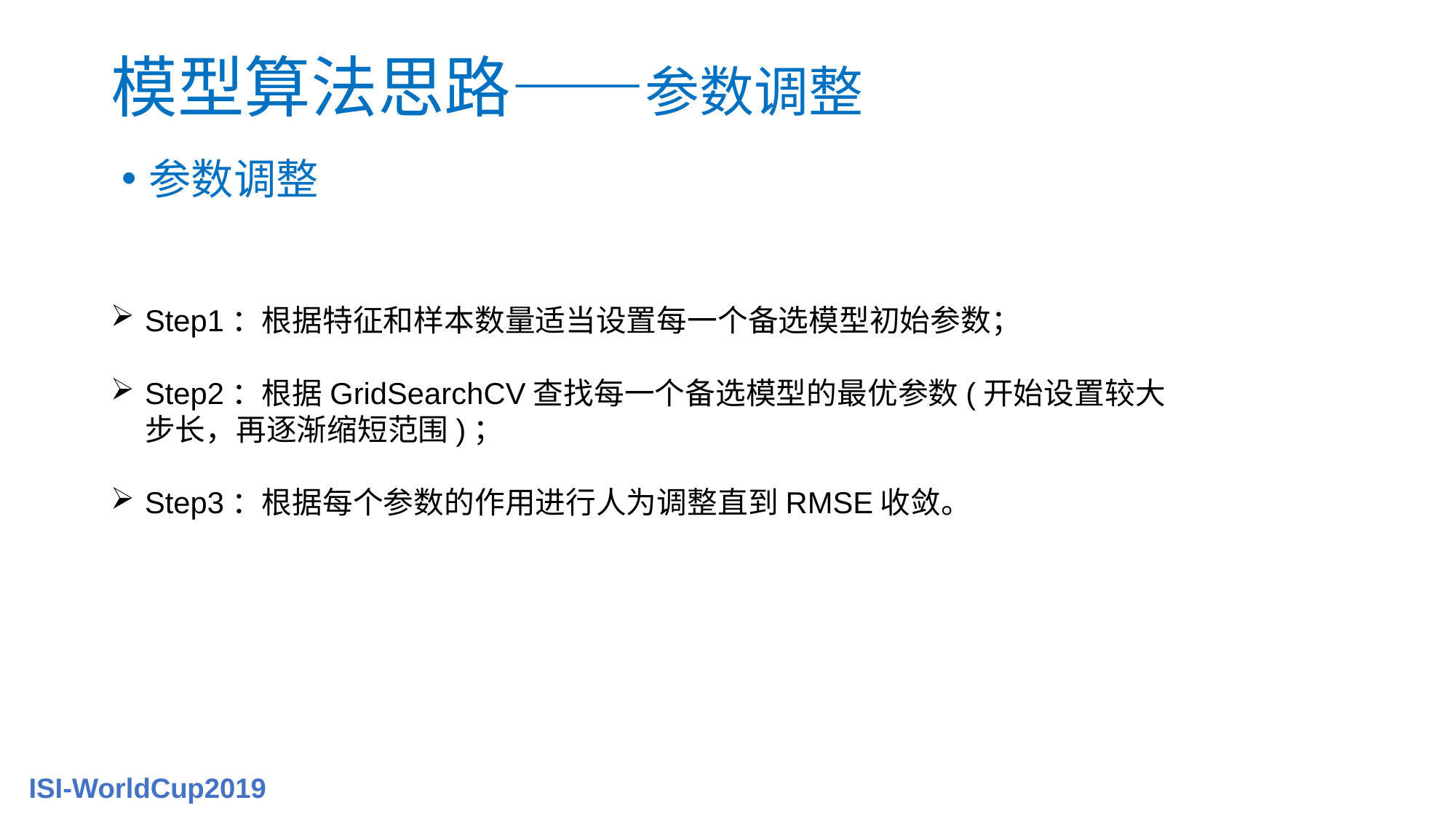

# 模型算法思路——参数调整
参数调整
Step1：根据特征和样本数量适当设置每一个备选模型初始参数；

Step2：根据GridSearchCV查找每一个备选模型的最优参数(开始设置较大步长，再逐渐缩短范围)；

Step3：根据每个参数的作用进行人为调整直到RMSE收敛。
ISI-WorldCup2019